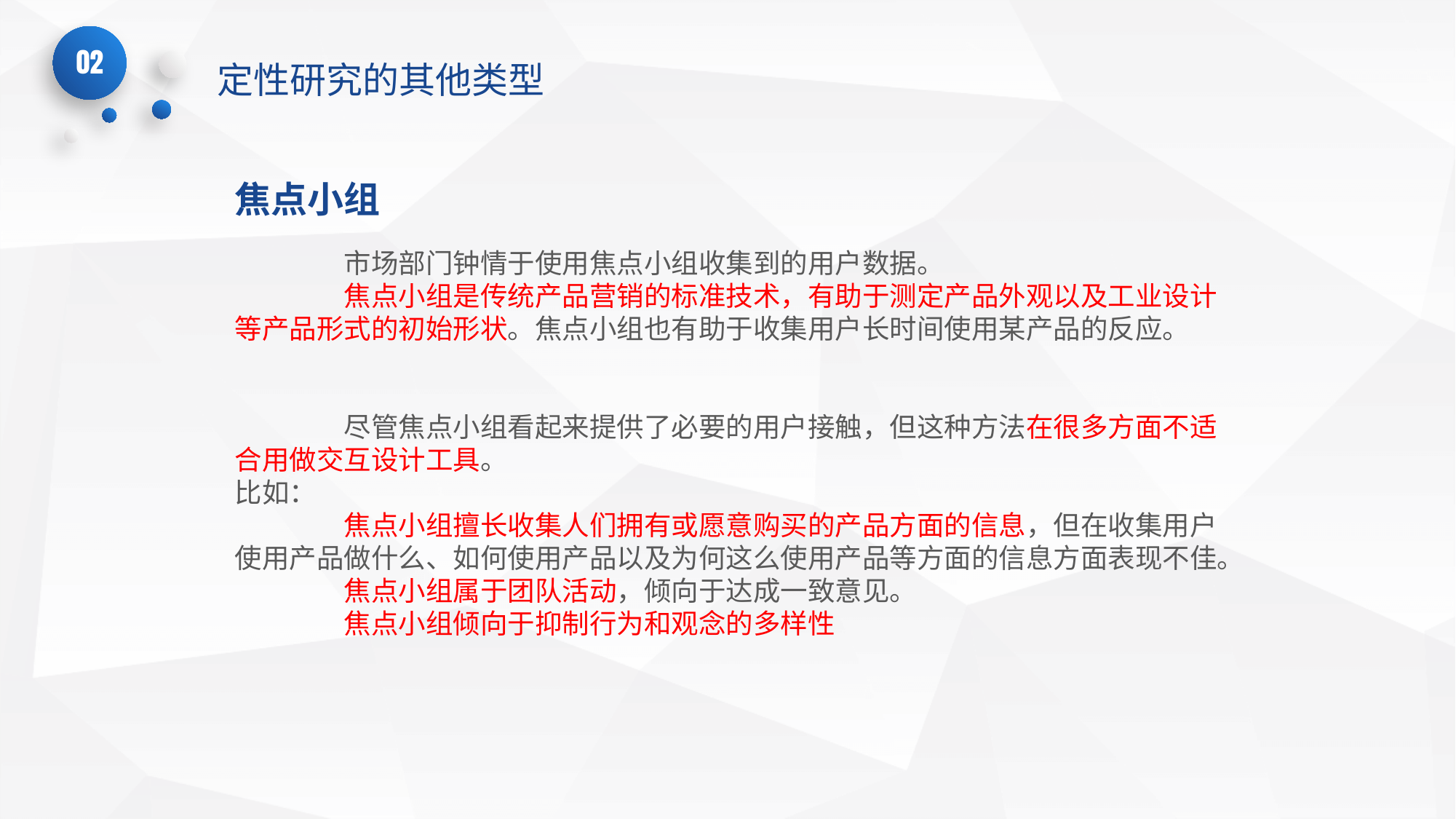

02

定性研究的其他类型

焦点小组
	市场部门钟情于使用焦点小组收集到的用户数据。
	焦点小组是传统产品营销的标准技术，有助于测定产品外观以及工业设计等产品形式的初始形状。焦点小组也有助于收集用户长时间使用某产品的反应。

	尽管焦点小组看起来提供了必要的用户接触，但这种方法在很多方面不适合用做交互设计工具。
比如：
	焦点小组擅长收集人们拥有或愿意购买的产品方面的信息，但在收集用户使用产品做什么、如何使用产品以及为何这么使用产品等方面的信息方面表现不佳。
	焦点小组属于团队活动，倾向于达成一致意见。
	焦点小组倾向于抑制行为和观念的多样性